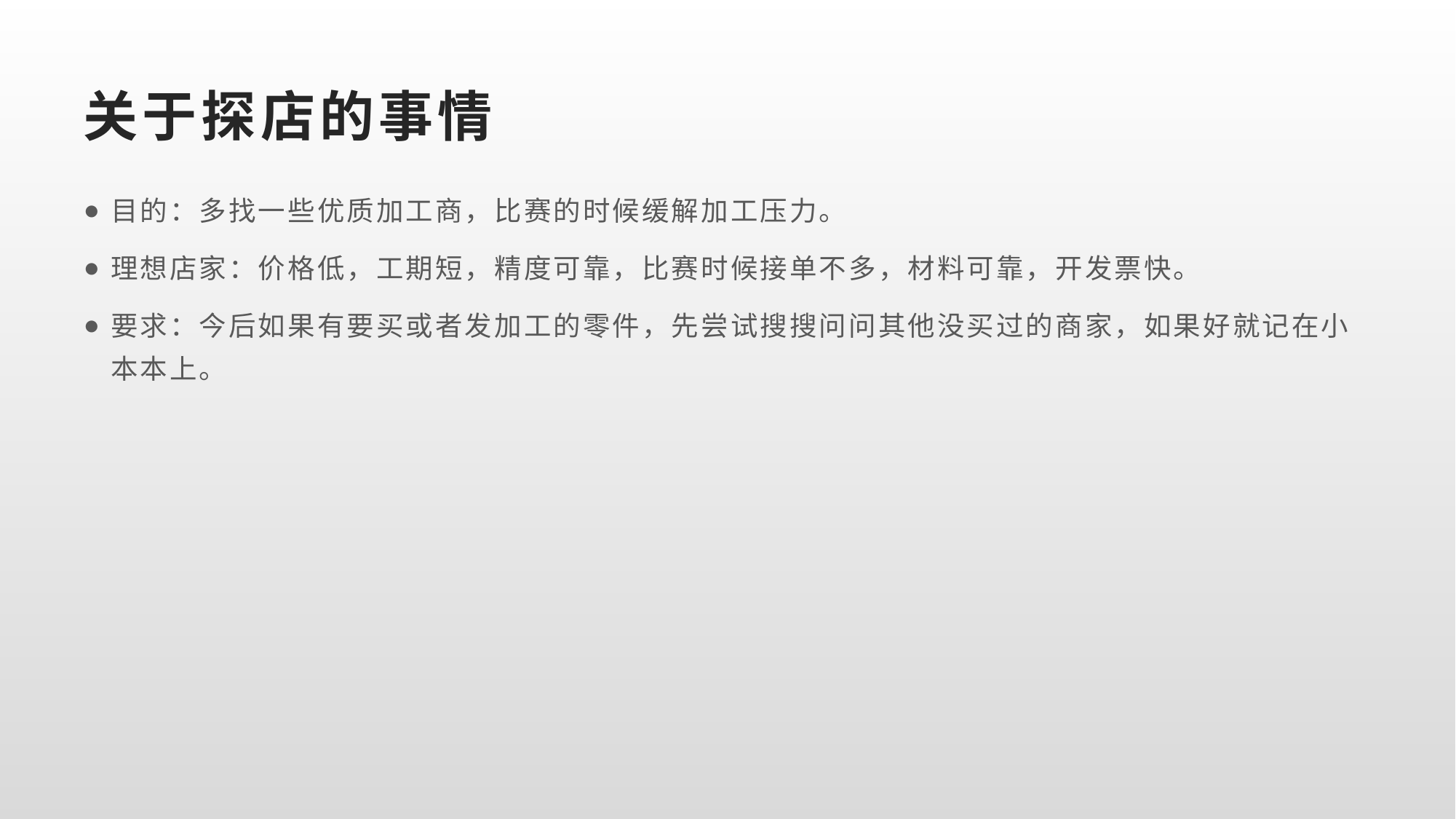

# 关于探店的事情
目的：多找一些优质加工商，比赛的时候缓解加工压力。
理想店家：价格低，工期短，精度可靠，比赛时候接单不多，材料可靠，开发票快。
要求：今后如果有要买或者发加工的零件，先尝试搜搜问问其他没买过的商家，如果好就记在小本本上。